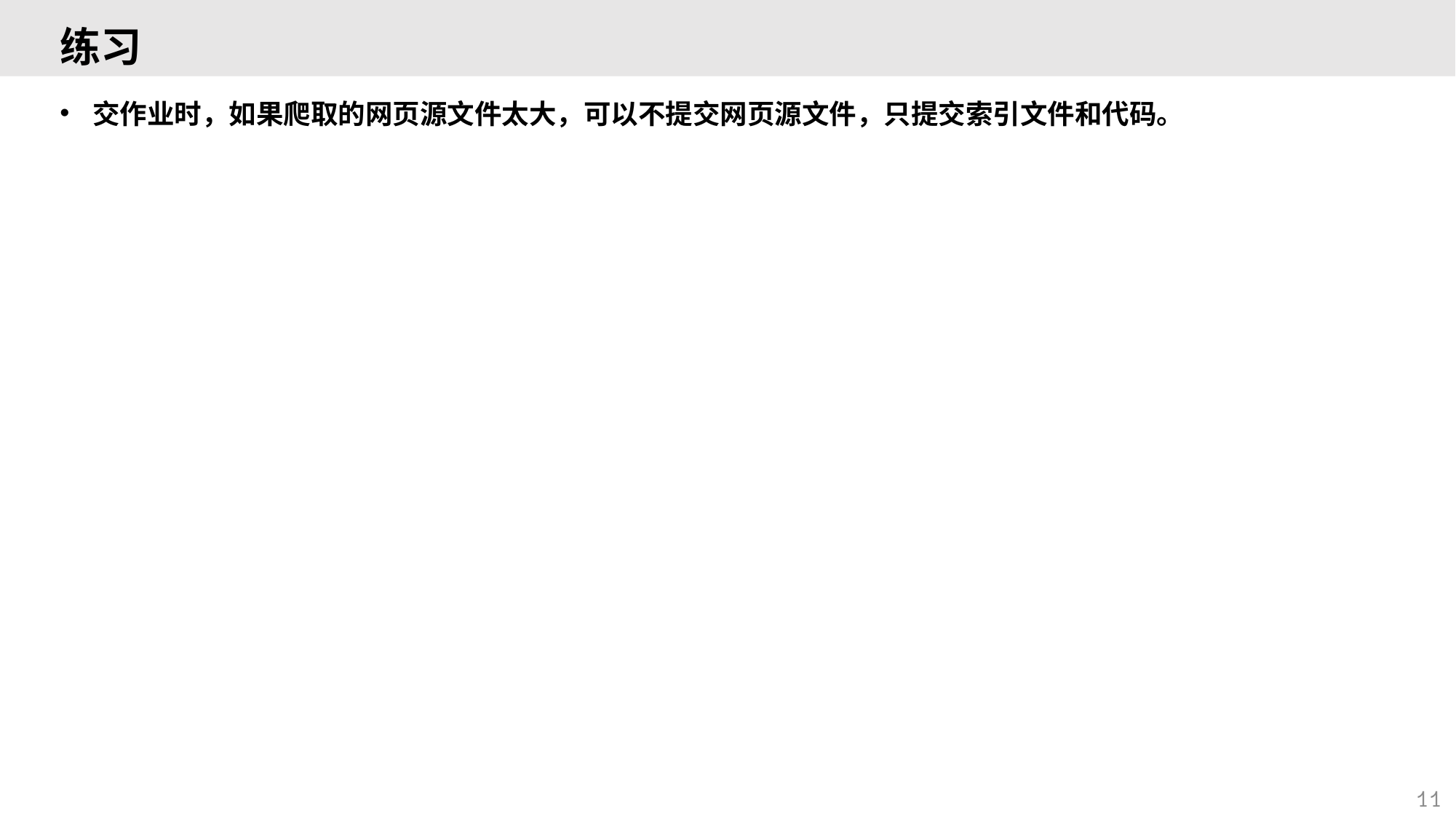

# 练习
交作业时，如果爬取的网页源文件太大，可以不提交网页源文件，只提交索引文件和代码。

11